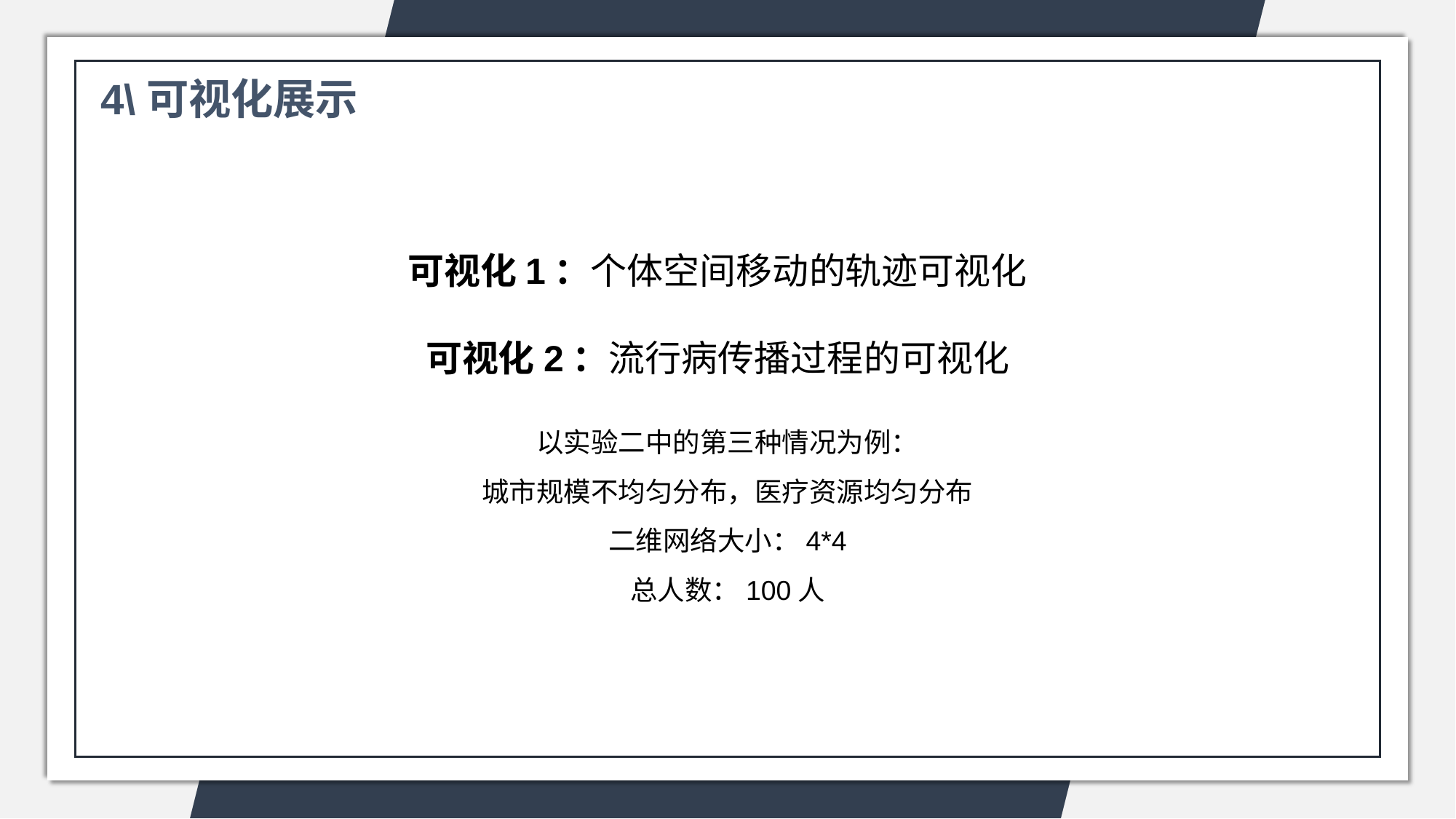

4\可视化展示
可视化1：个体空间移动的轨迹可视化
可视化2：流行病传播过程的可视化
以实验二中的第三种情况为例：
城市规模不均匀分布，医疗资源均匀分布
二维网络大小：4*4
总人数：100人